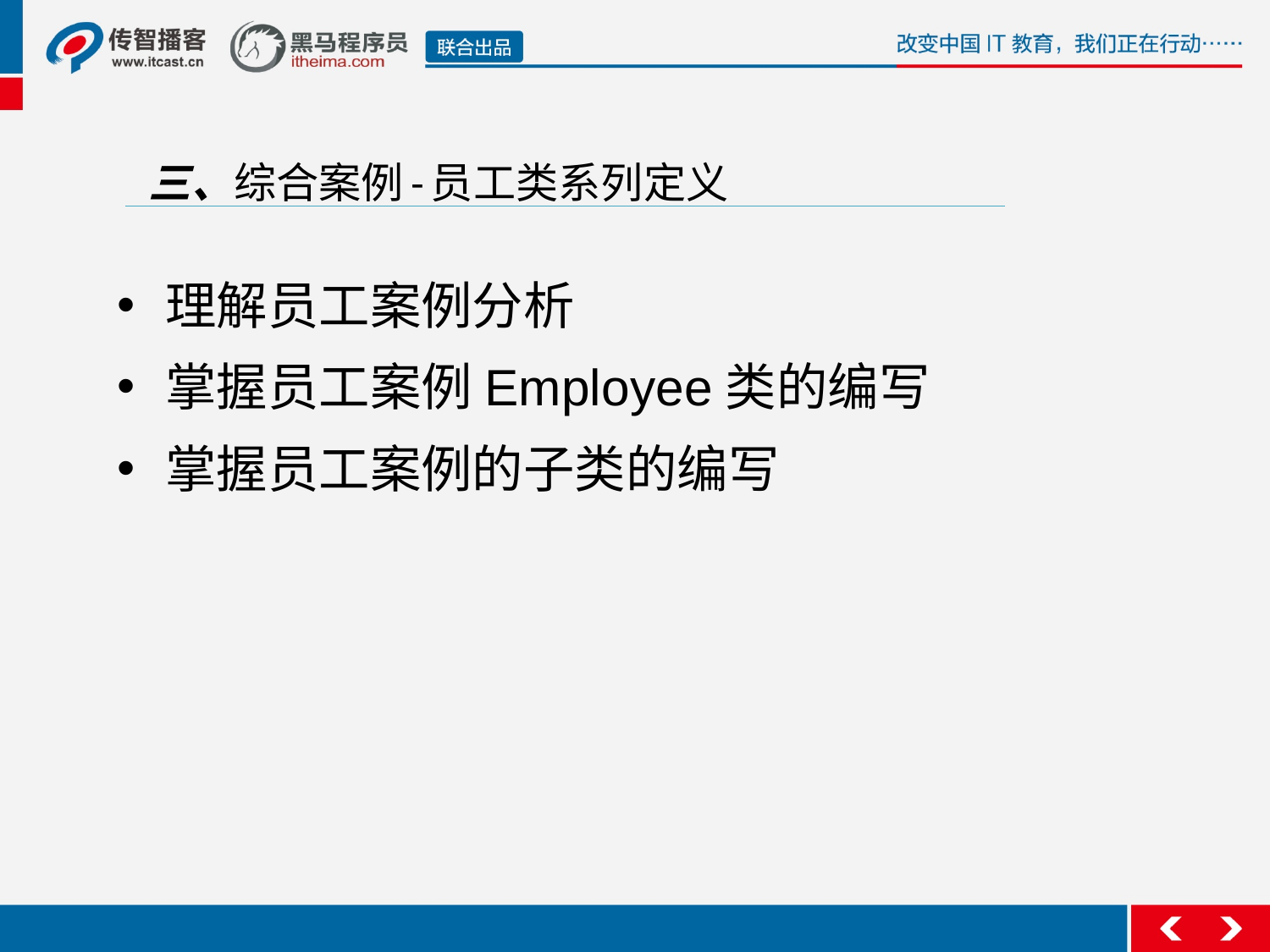

三、综合案例-员工类系列定义
理解员工案例分析
掌握员工案例Employee类的编写
掌握员工案例的子类的编写